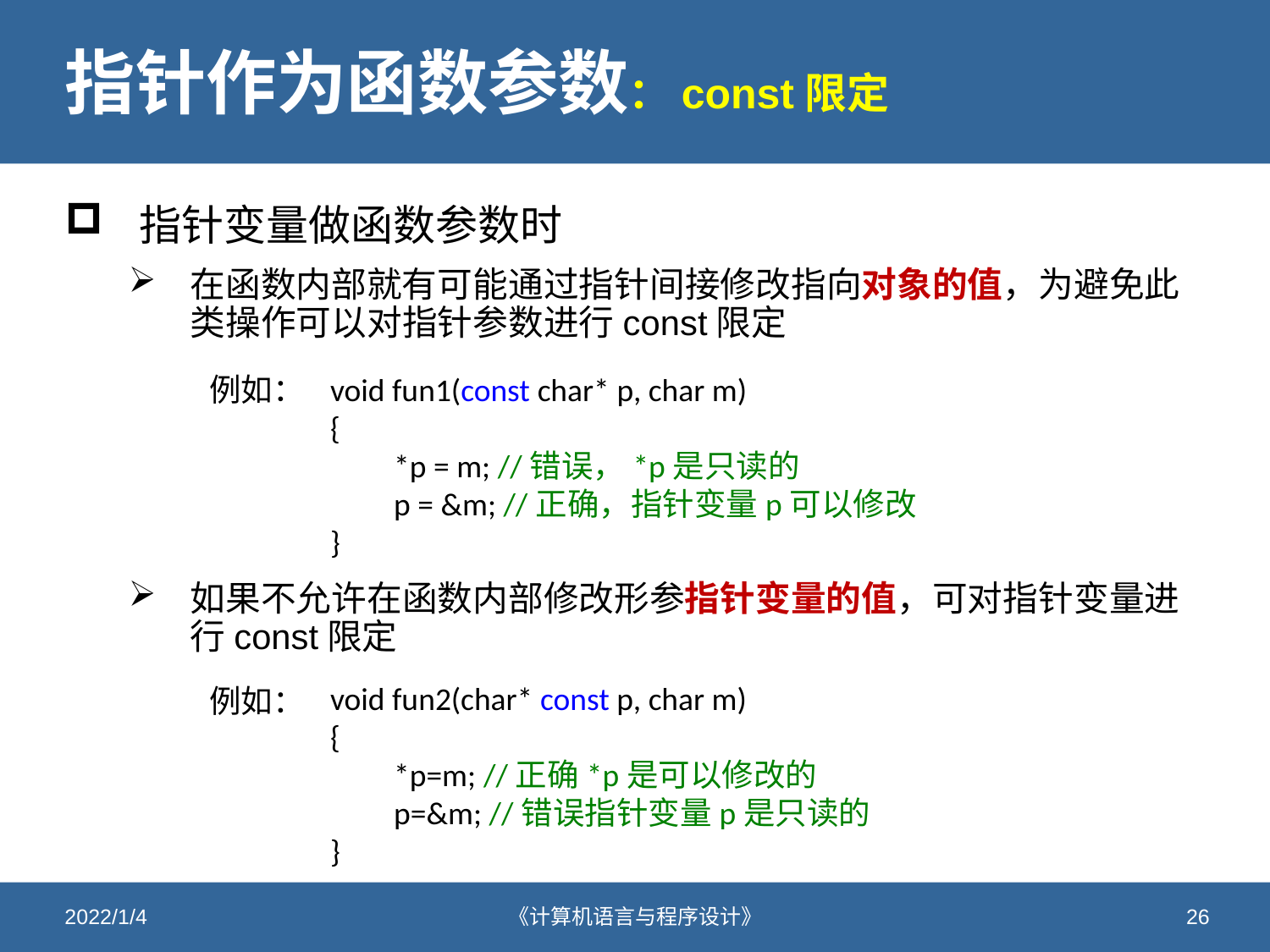

# 指针作为函数参数：const限定
指针变量做函数参数时
在函数内部就有可能通过指针间接修改指向对象的值，为避免此类操作可以对指针参数进行const限定

如果不允许在函数内部修改形参指针变量的值，可对指针变量进行const限定
例如：
void fun1(const char* p, char m)
{
*p = m; //错误，*p是只读的
p = &m; //正确，指针变量p可以修改
}
void fun2(char* const p, char m)
{
*p=m; //正确*p是可以修改的
p=&m; //错误指针变量p是只读的
}
例如：
2022/1/4
《计算机语言与程序设计》
26